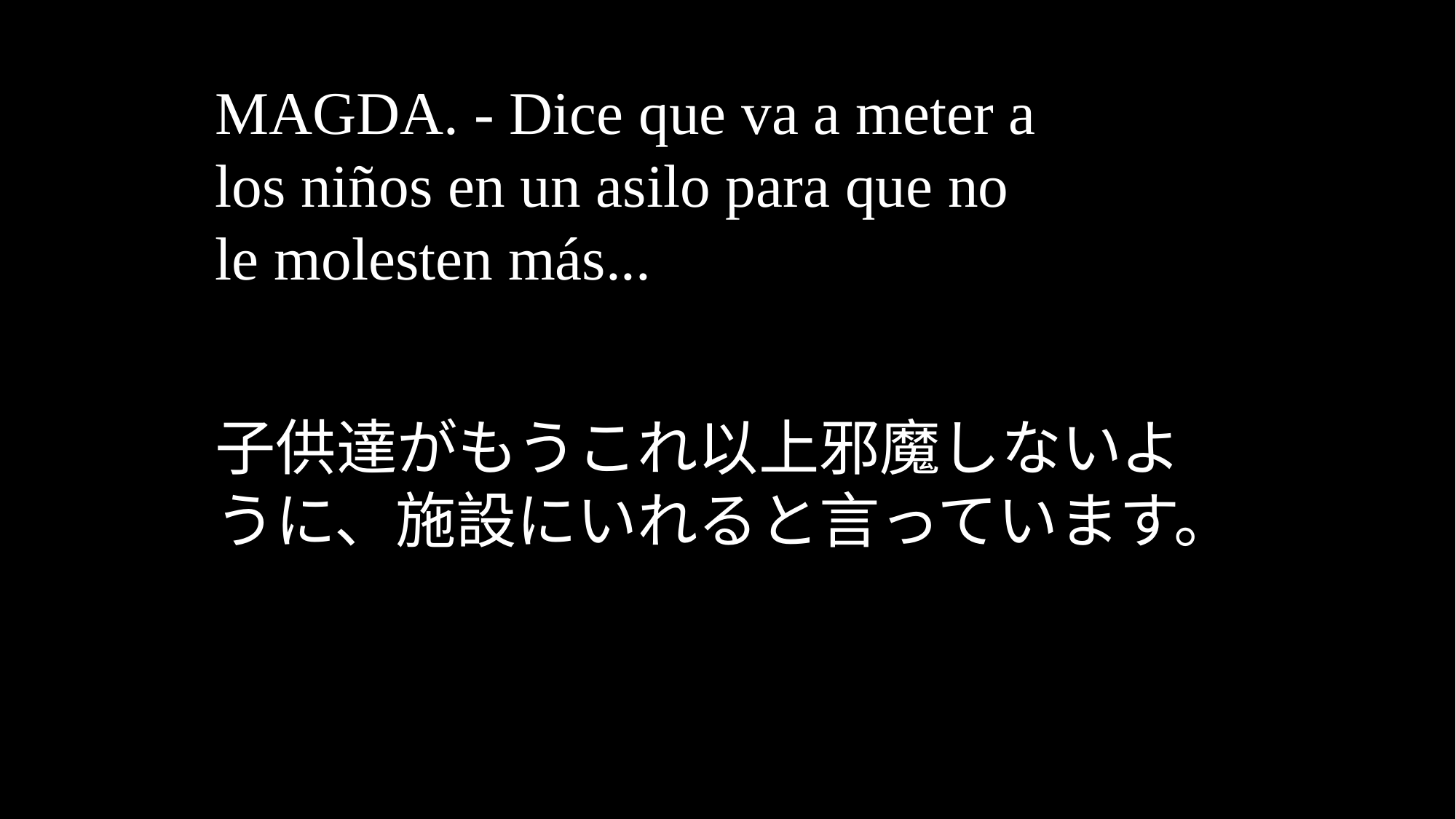

MAGDA. - Dice que va a meter a los niños en un asilo para que no le molesten más...

子供達がもうこれ以上邪魔しないように、施設にいれると言っています。